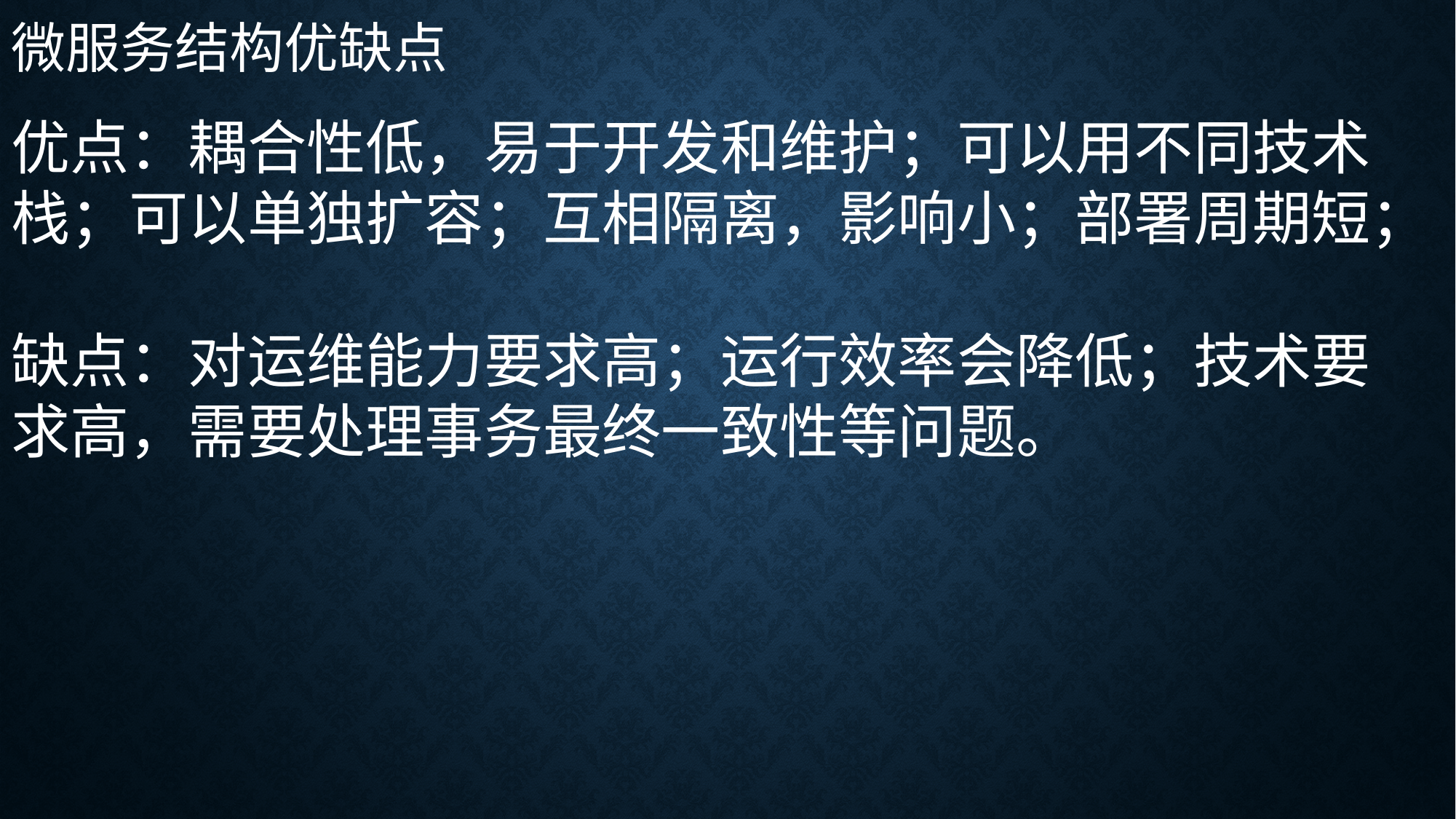

微服务结构优缺点
优点：耦合性低，易于开发和维护；可以用不同技术栈；可以单独扩容；互相隔离，影响小；部署周期短；

缺点：对运维能力要求高；运行效率会降低；技术要求高，需要处理事务最终一致性等问题。